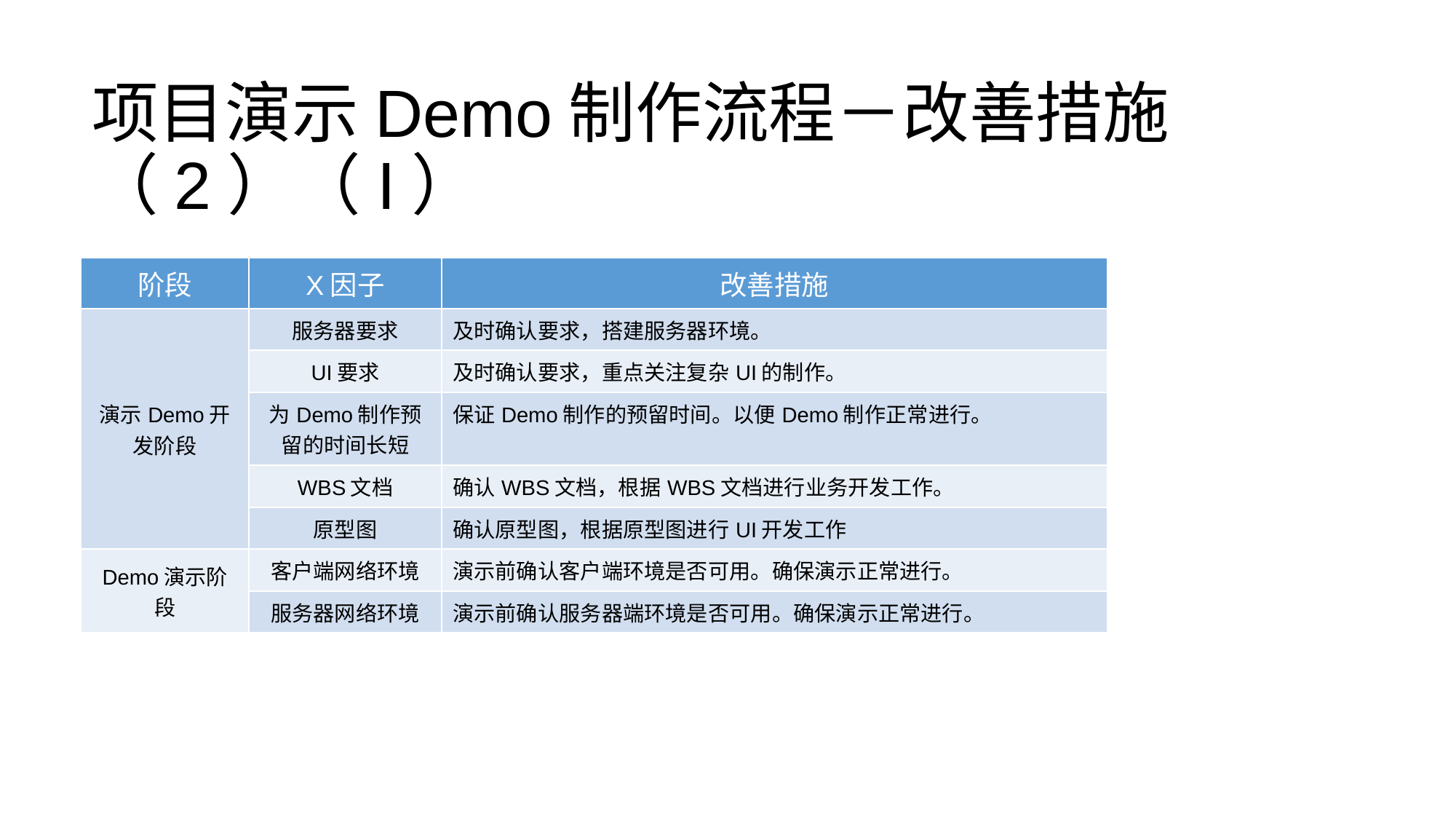

# 项目演示Demo制作流程－改善措施（2）（I）
| 阶段 | X因子 | 改善措施 |
| --- | --- | --- |
| 演示Demo开发阶段 | 服务器要求 | 及时确认要求，搭建服务器环境。 |
|  | UI要求 | 及时确认要求，重点关注复杂UI的制作。 |
|  | 为Demo制作预留的时间长短 | 保证Demo制作的预留时间。以便Demo制作正常进行。 |
|  | WBS文档 | 确认WBS文档，根据WBS文档进行业务开发工作。 |
|  | 原型图 | 确认原型图，根据原型图进行UI开发工作 |
| Demo演示阶段 | 客户端网络环境 | 演示前确认客户端环境是否可用。确保演示正常进行。 |
|  | 服务器网络环境 | 演示前确认服务器端环境是否可用。确保演示正常进行。 |